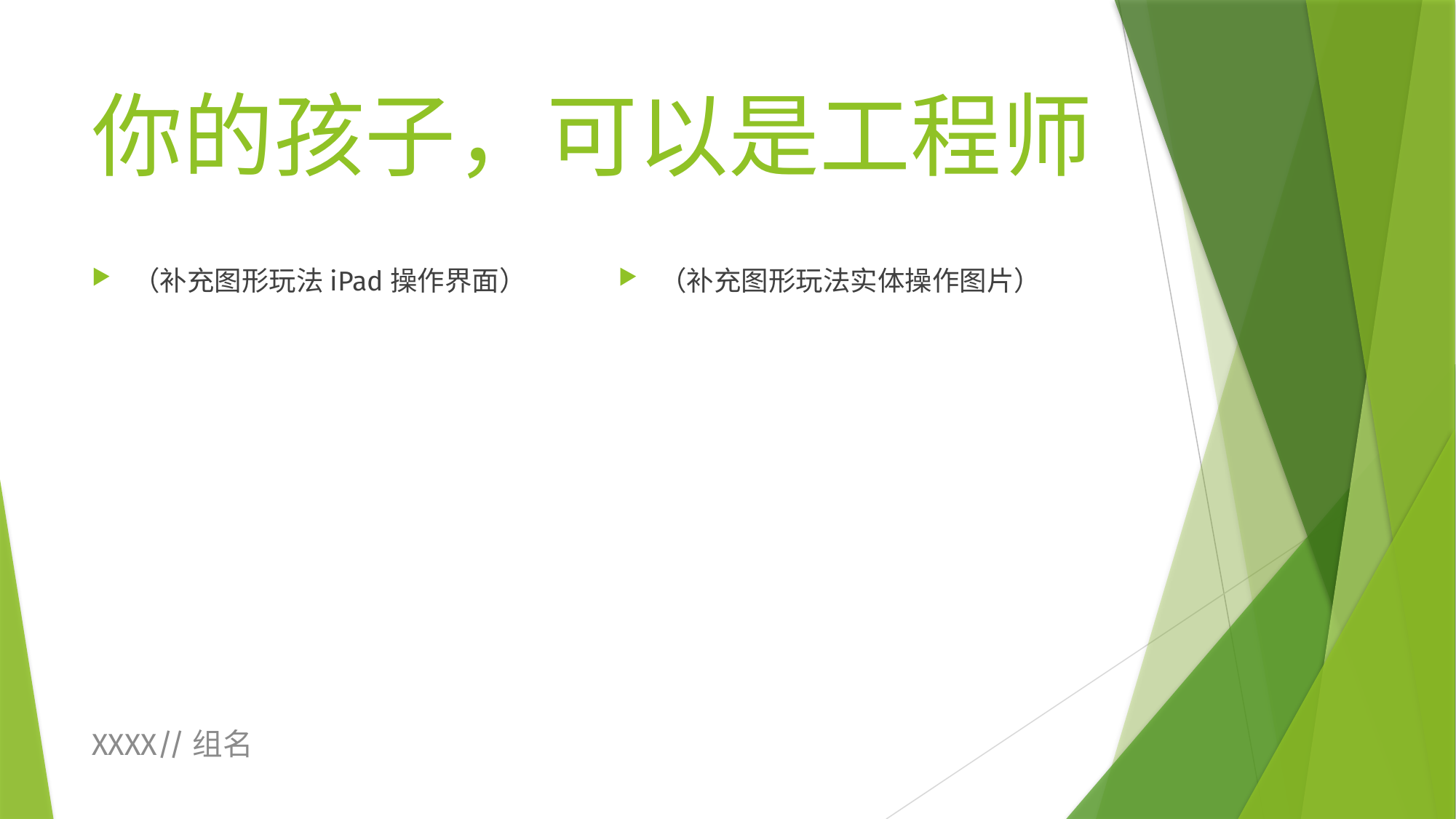

# 你的孩子，可以是工程师
（补充图形玩法iPad操作界面）
（补充图形玩法实体操作图片）
XXXX//组名